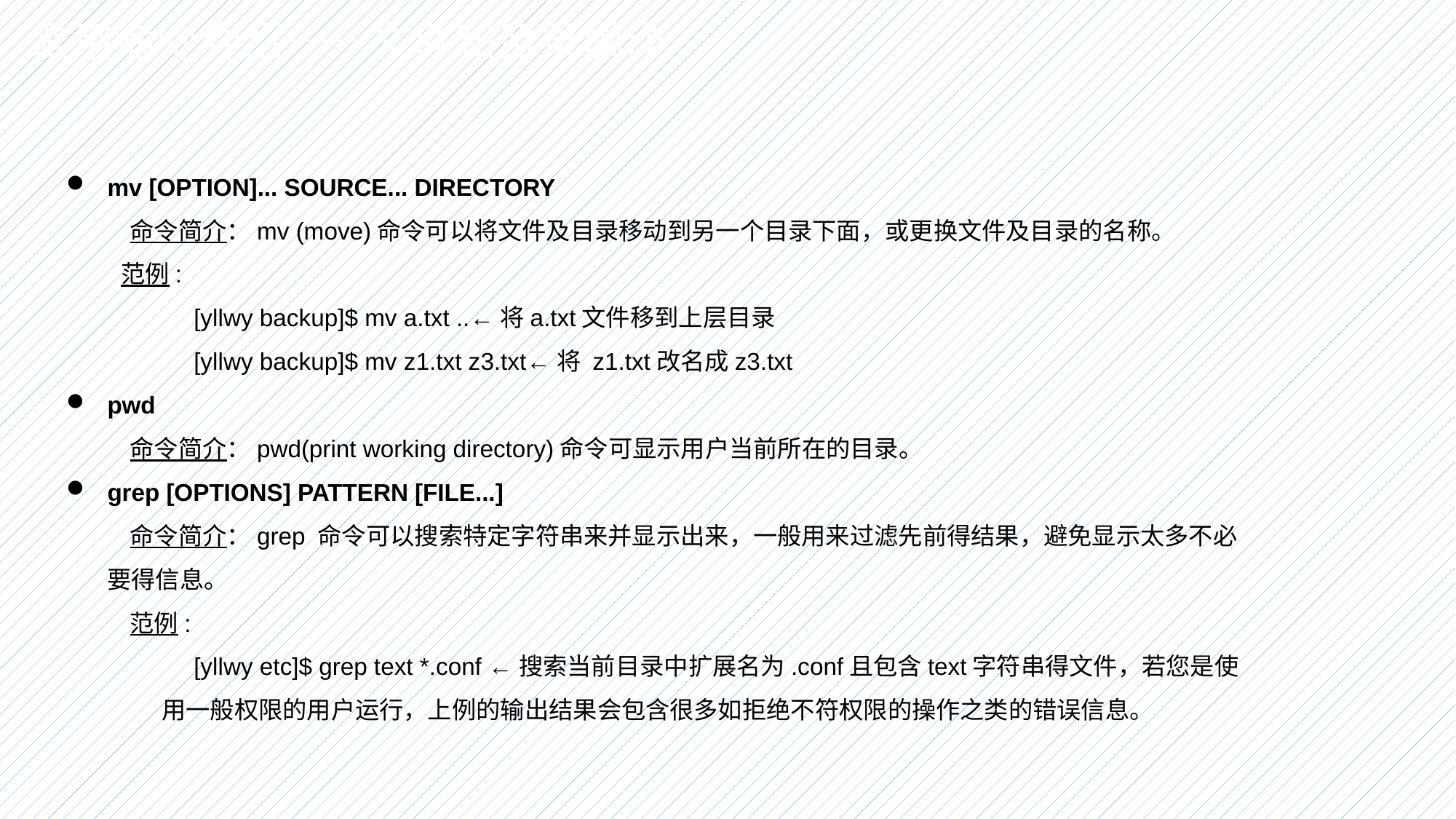

常用命令介绍——文件和目录操作
mv [OPTION]... SOURCE... DIRECTORY
命令简介：mv (move)命令可以将文件及目录移动到另一个目录下面，或更换文件及目录的名称。
范例:
[yllwy backup]$ mv a.txt ..←将a.txt文件移到上层目录
[yllwy backup]$ mv z1.txt z3.txt←将 z1.txt改名成z3.txt
pwd
命令简介：pwd(print working directory)命令可显示用户当前所在的目录。
grep [OPTIONS] PATTERN [FILE...]
命令简介：grep 命令可以搜索特定字符串来并显示出来，一般用来过滤先前得结果，避免显示太多不必要得信息。
范例:
[yllwy etc]$ grep text *.conf ←搜索当前目录中扩展名为.conf且包含text字符串得文件，若您是使用一般权限的用户运行，上例的输出结果会包含很多如拒绝不符权限的操作之类的错误信息。